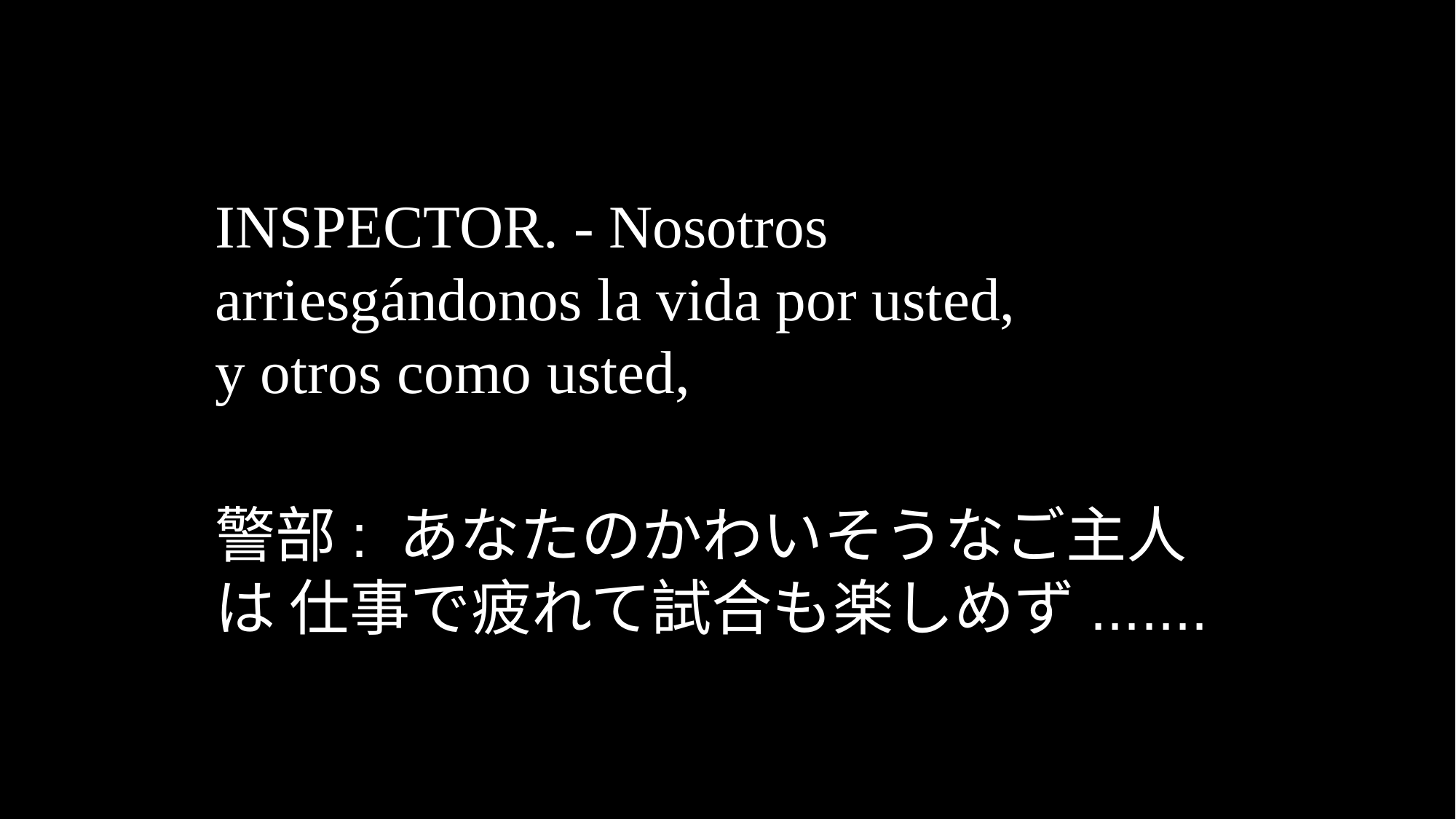

INSPECTOR. - Nosotros arriesgándonos la vida por usted, y otros como usted,

警部: あなたのかわいそうなご主人は 仕事で疲れて試合も楽しめず.......